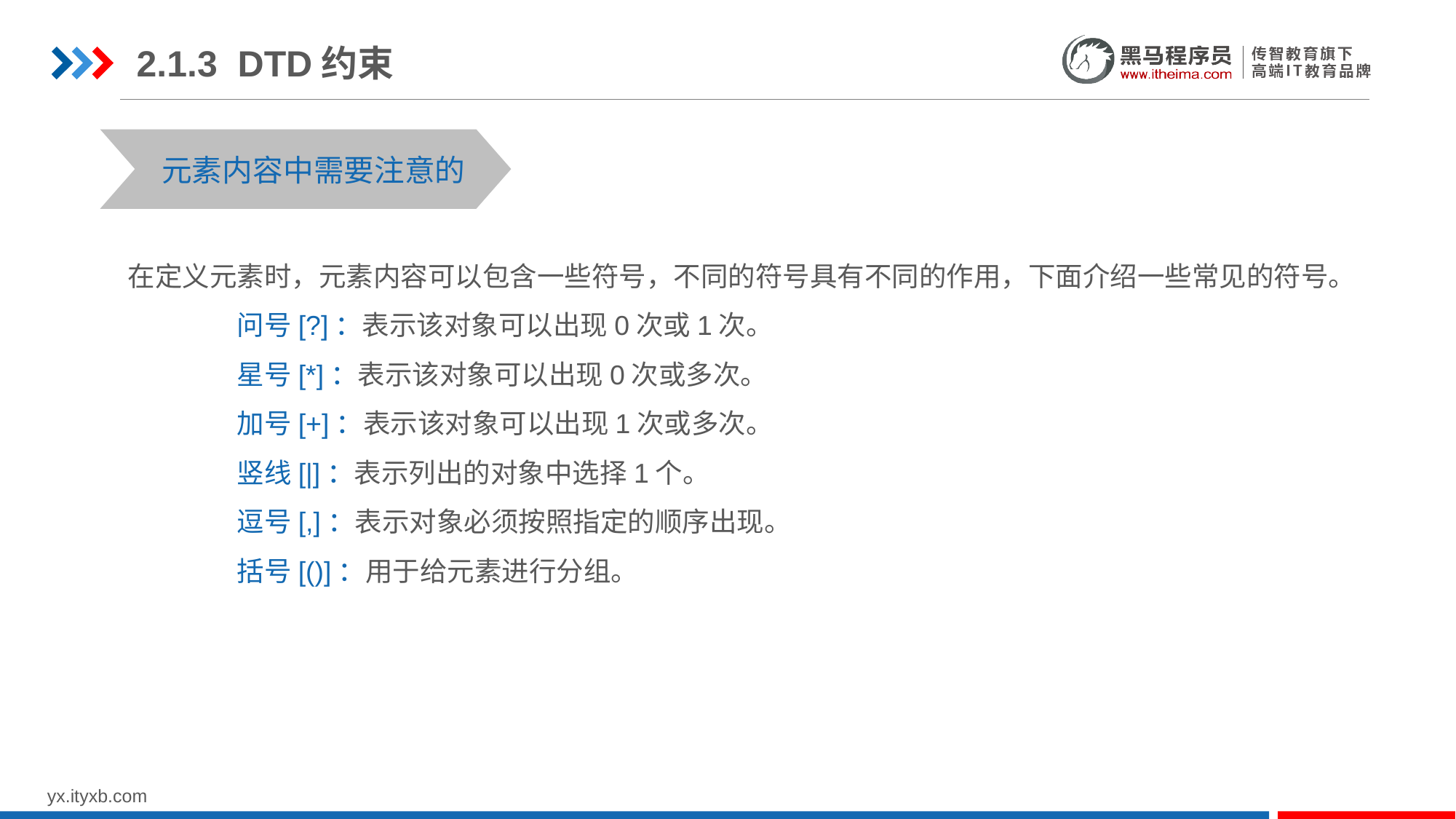

2.1.3  DTD约束

元素内容中需要注意的
在定义元素时，元素内容可以包含一些符号，不同的符号具有不同的作用，下面介绍一些常见的符号。
问号[?]：表示该对象可以出现0次或1次。
星号[*]：表示该对象可以出现0次或多次。
加号[+]：表示该对象可以出现1次或多次。
竖线[|]：表示列出的对象中选择1个。
逗号[,]：表示对象必须按照指定的顺序出现。
括号[()]：用于给元素进行分组。